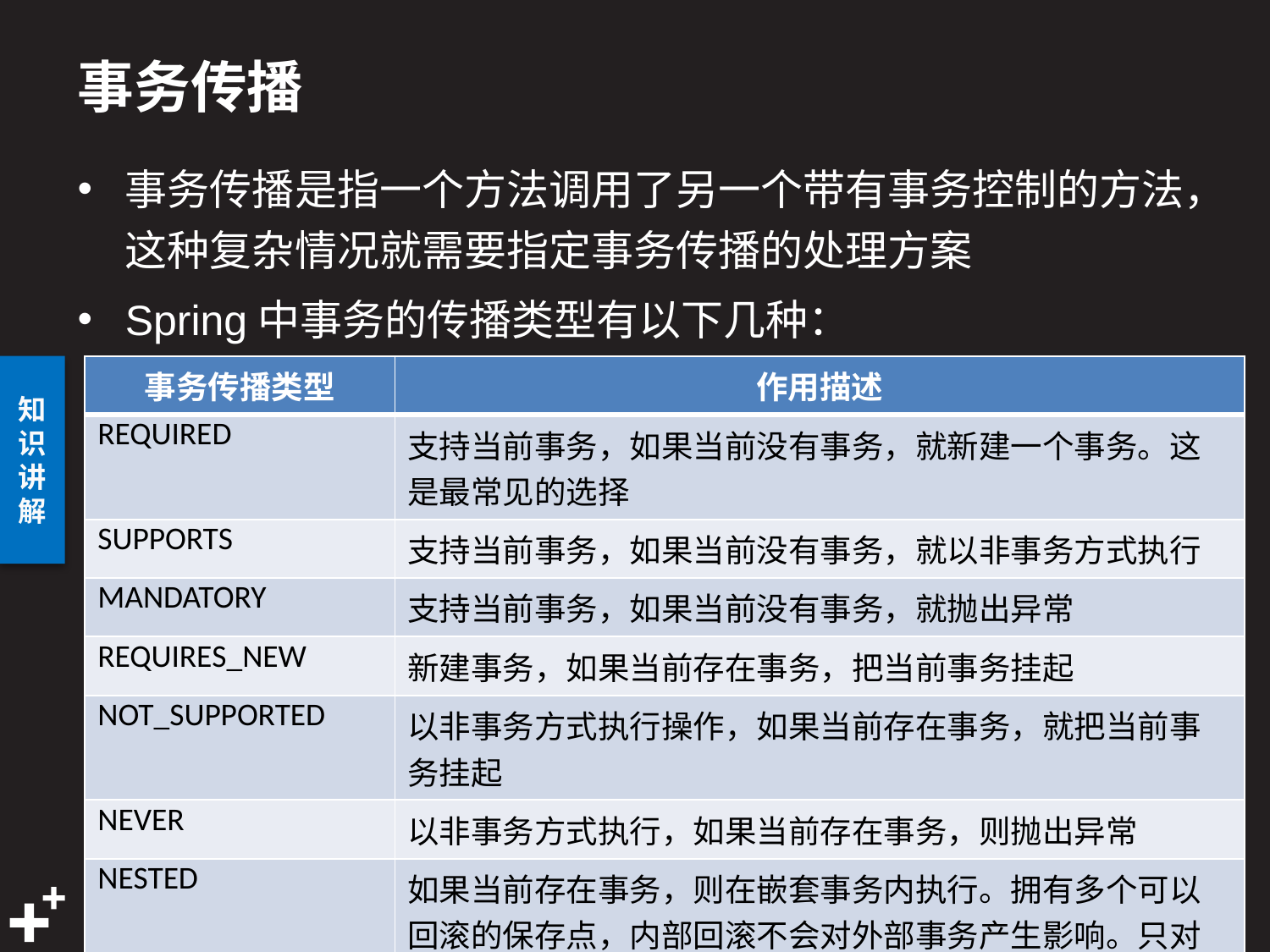

# 事务传播
事务传播是指一个方法调用了另一个带有事务控制的方法，这种复杂情况就需要指定事务传播的处理方案
Spring中事务的传播类型有以下几种：
| 事务传播类型 | 作用描述 |
| --- | --- |
| REQUIRED | 支持当前事务，如果当前没有事务，就新建一个事务。这是最常见的选择 |
| SUPPORTS | 支持当前事务，如果当前没有事务，就以非事务方式执行 |
| MANDATORY | 支持当前事务，如果当前没有事务，就抛出异常 |
| REQUIRES\_NEW | 新建事务，如果当前存在事务，把当前事务挂起 |
| NOT\_SUPPORTED | 以非事务方式执行操作，如果当前存在事务，就把当前事务挂起 |
| NEVER | 以非事务方式执行，如果当前存在事务，则抛出异常 |
| NESTED | 如果当前存在事务，则在嵌套事务内执行。拥有多个可以回滚的保存点，内部回滚不会对外部事务产生影响。只对DataSourceTransactionManager有效 |